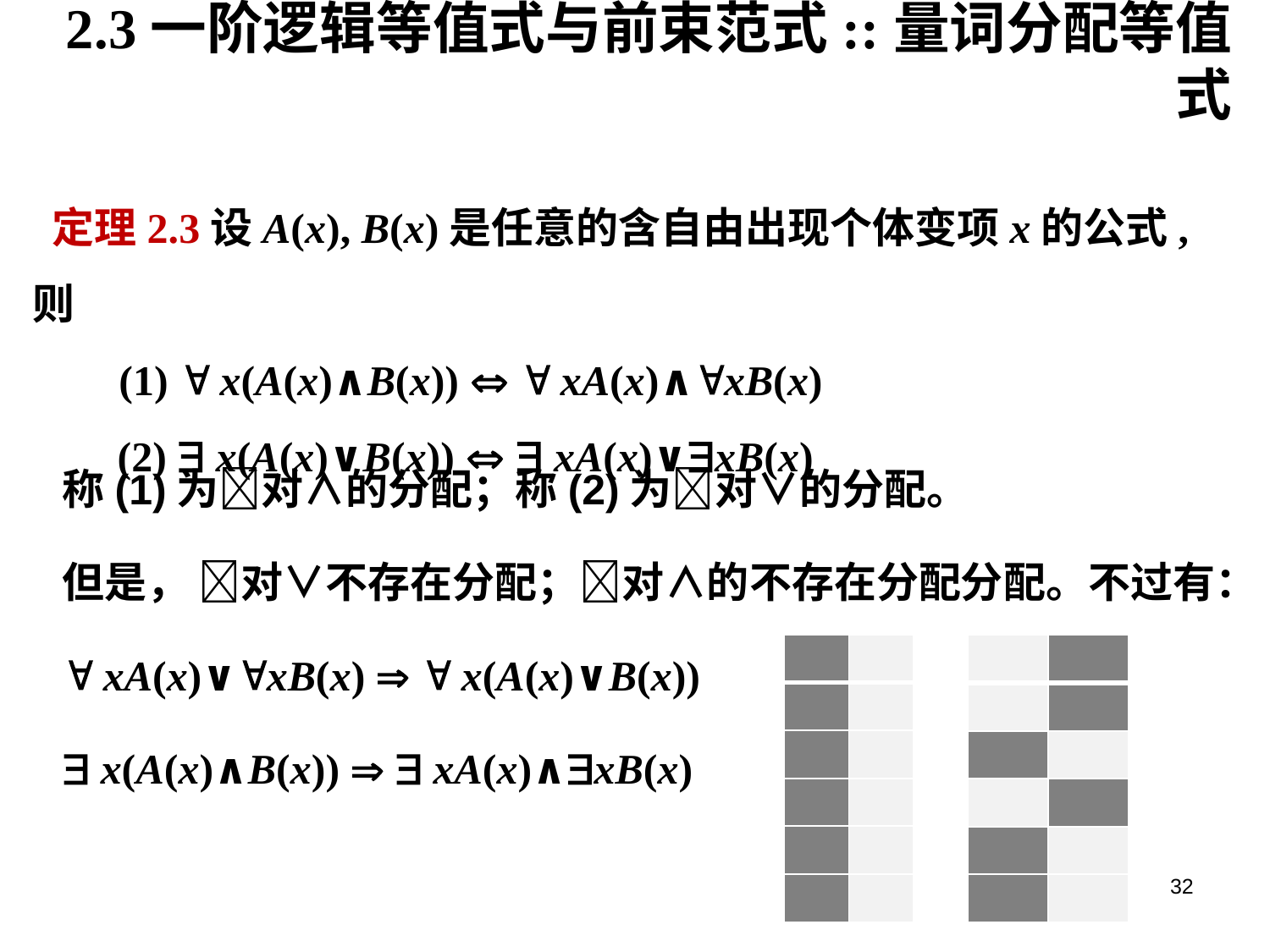

# 2.3一阶逻辑等值式与前束范式::量词分配等值式
 定理2.3设A(x), B(x)是任意的含自由出现个体变项x的公式, 则
        (1) ∀ x(A(x)∧B(x)) ⇔ ∀ xA(x)∧∀xB(x)
        (2) ∃ x(A(x)∨B(x)) ⇔ ∃ xA(x)∨∃xB(x)
称(1)为∀对∧的分配；称(2)为∃对∨的分配。
但是， ∀对∨不存在分配；∃对∧的不存在分配分配。不过有：
∀ xA(x)∨∀xB(x) ⇒ ∀ x(A(x)∨B(x))
∃ x(A(x)∧B(x)) ⇒ ∃ xA(x)∧∃xB(x)

|  |  |
| --- | --- |
|  |  |
|  |  |
|  |  |
|  |  |
|  |  |
|  |  |
| --- | --- |
|  |  |
|  |  |
|  |  |
|  |  |
|  |  |
32